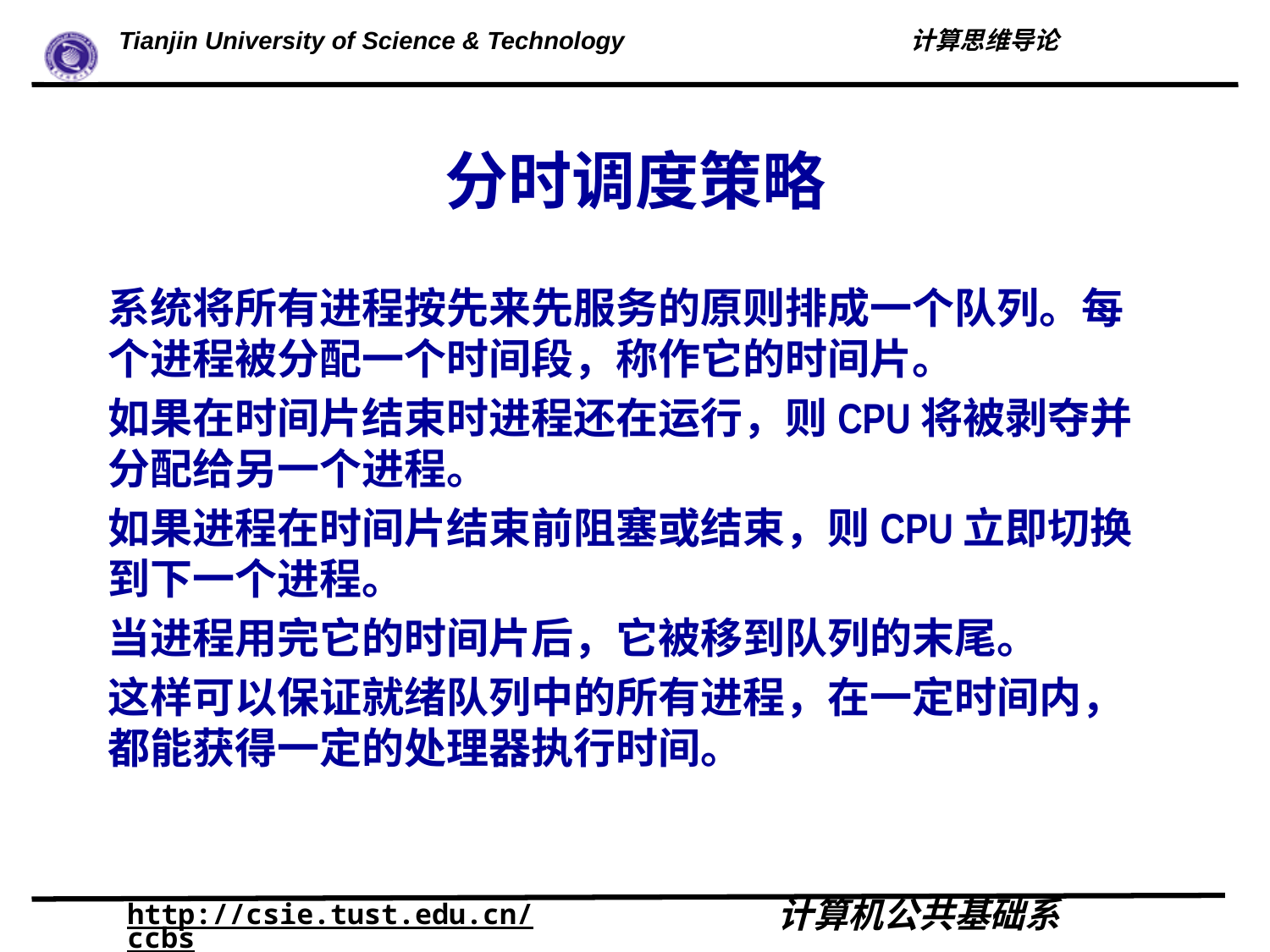

# 分时调度策略
系统将所有进程按先来先服务的原则排成一个队列。每个进程被分配一个时间段，称作它的时间片。
如果在时间片结束时进程还在运行，则CPU将被剥夺并分配给另一个进程。
如果进程在时间片结束前阻塞或结束，则CPU立即切换到下一个进程。
当进程用完它的时间片后，它被移到队列的末尾。
这样可以保证就绪队列中的所有进程，在一定时间内，都能获得一定的处理器执行时间。